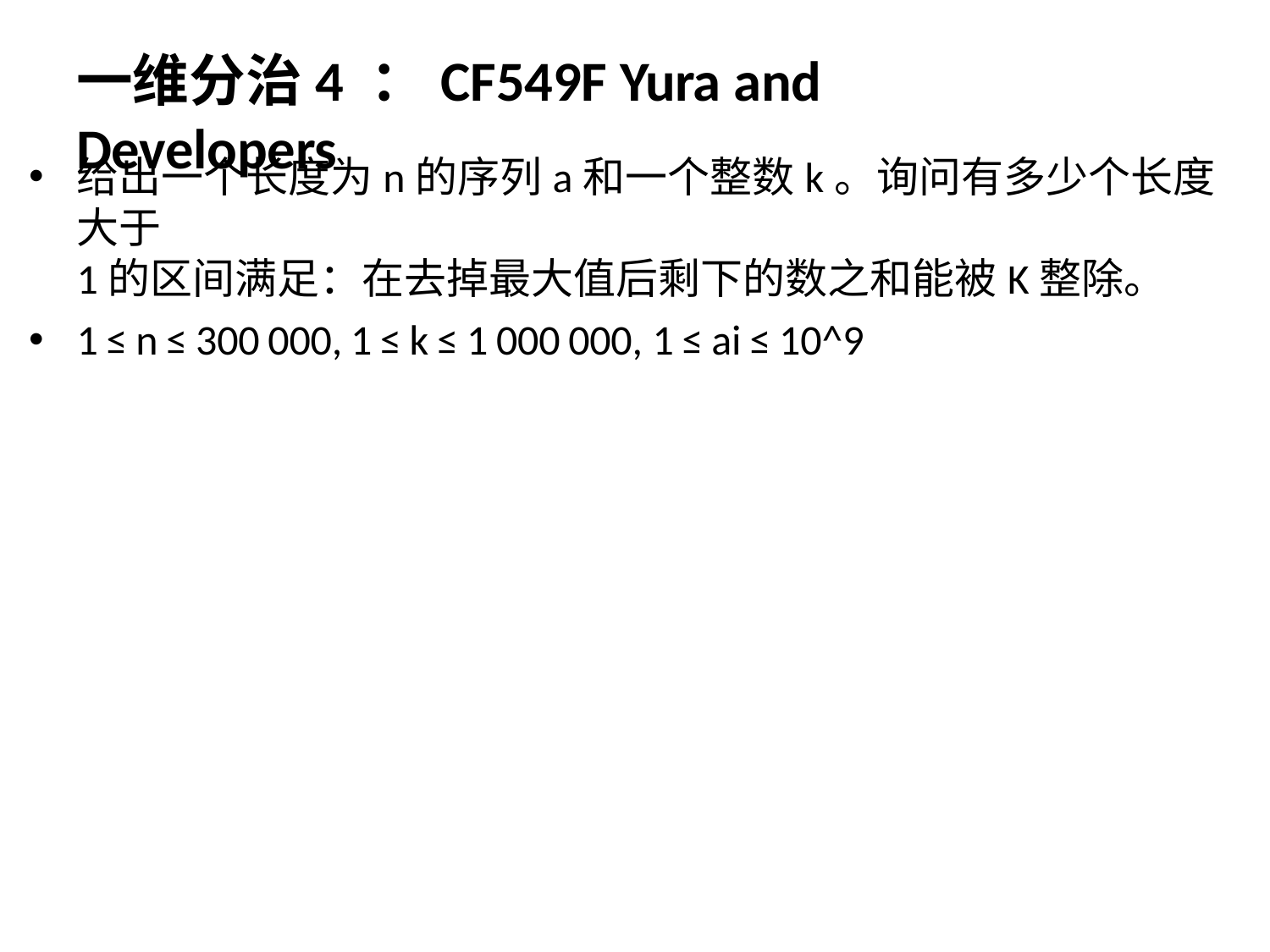

# 一维分治4 ：CF549F Yura and Developers
给出一个长度为n的序列a和一个整数k。询问有多少个长度大于
1的区间满足：在去掉最大值后剩下的数之和能被K整除。
1 ≤ n ≤ 300 000, 1 ≤ k ≤ 1 000 000, 1 ≤ ai ≤ 10^9